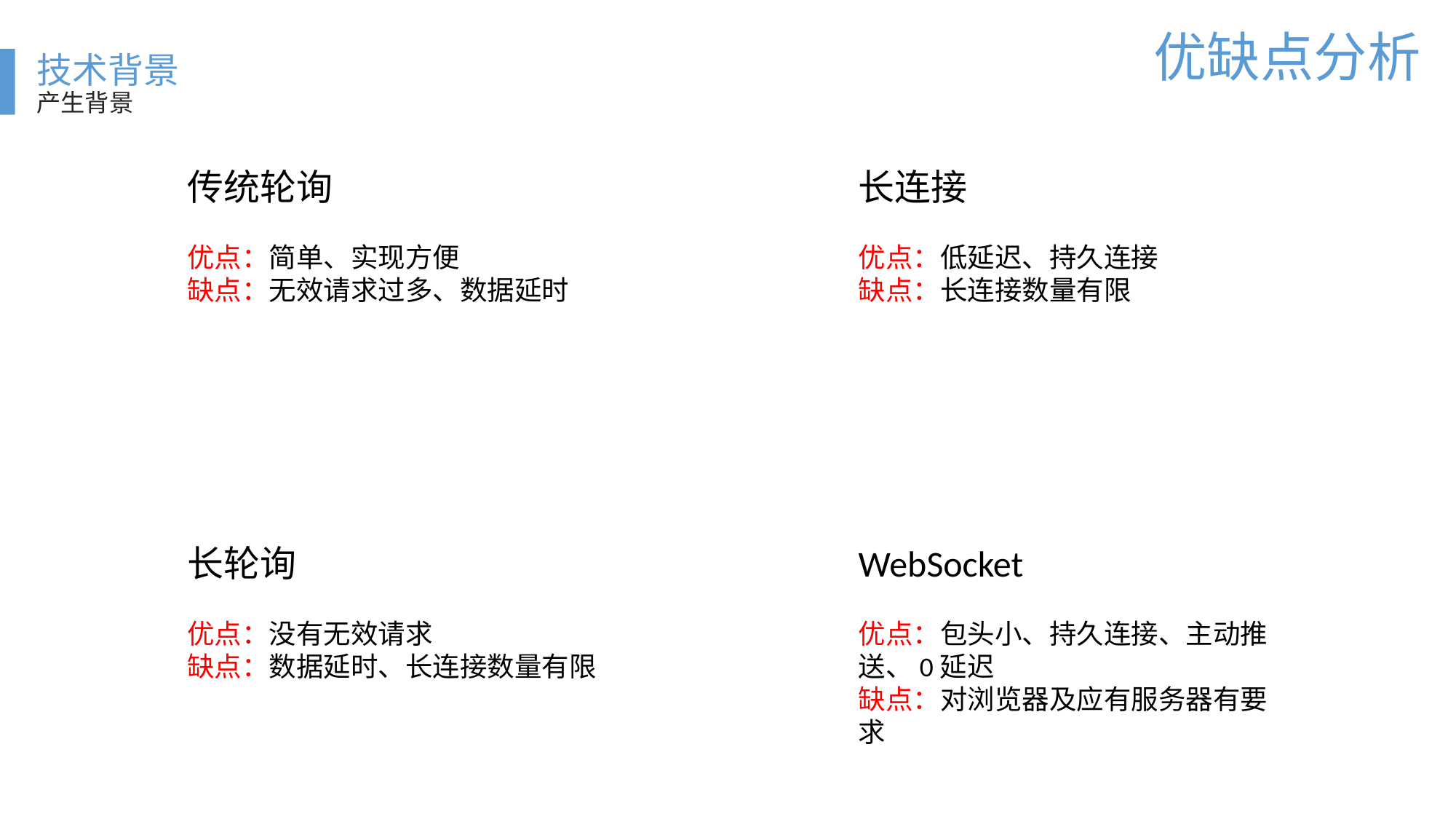

# 优缺点分析
技术背景
产生背景
传统轮询

优点：简单、实现方便
缺点：无效请求过多、数据延时
长连接

优点：低延迟、持久连接
缺点：长连接数量有限
长轮询

优点：没有无效请求
缺点：数据延时、长连接数量有限
WebSocket

优点：包头小、持久连接、主动推送、0延迟
缺点：对浏览器及应有服务器有要求